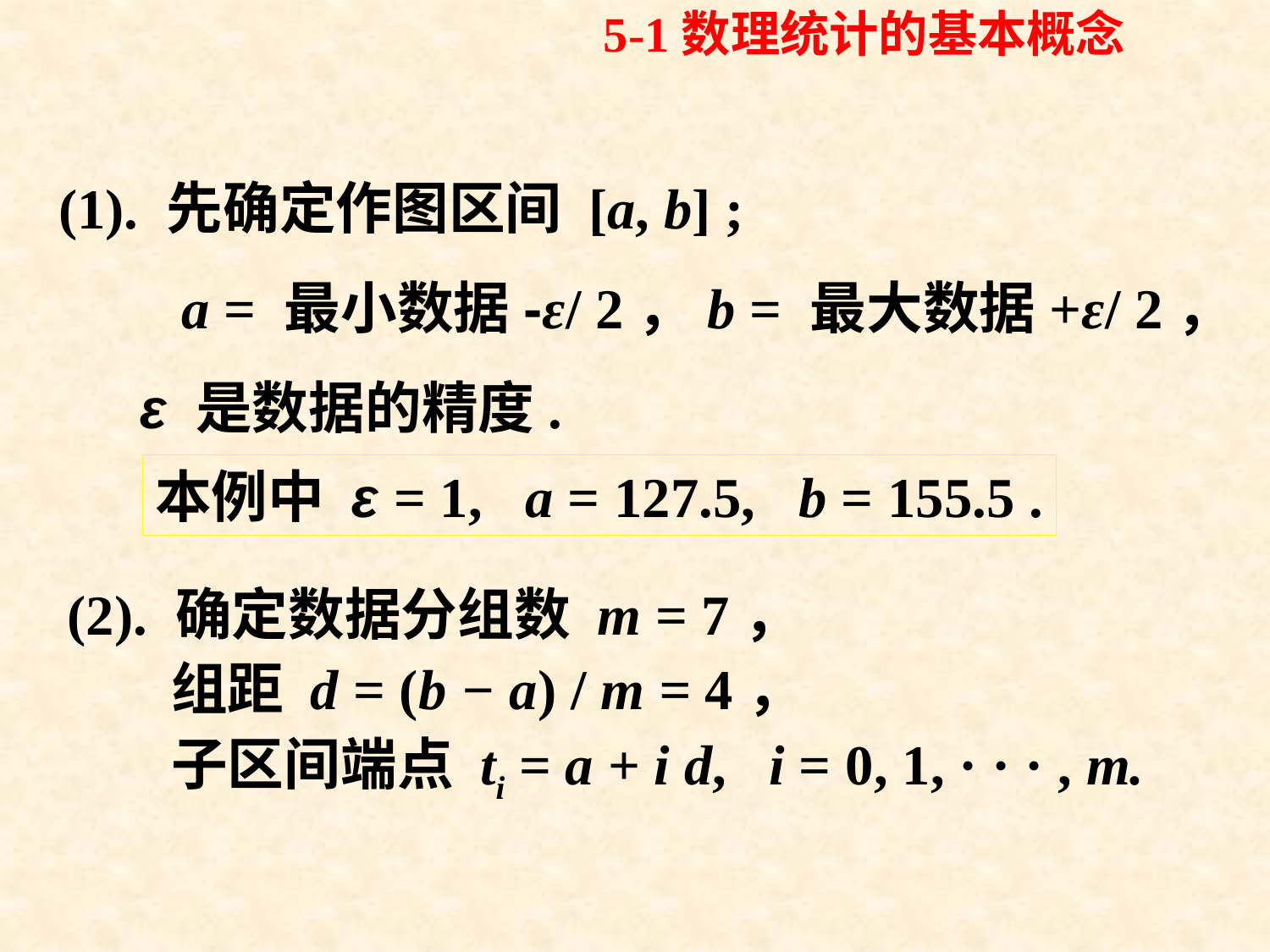

5-1数理统计的基本概念
(1). 先确定作图区间 [a, b] ;
a = 最小数据-ε/ 2，b = 最大数据+ε/ 2，
ε 是数据的精度.
本例中 ε = 1,   a = 127.5,   b = 155.5 .
(2). 确定数据分组数 m = 7，
       组距 d = (b − a) / m = 4，
       子区间端点 ti = a + i d,   i = 0, 1, · · · , m.